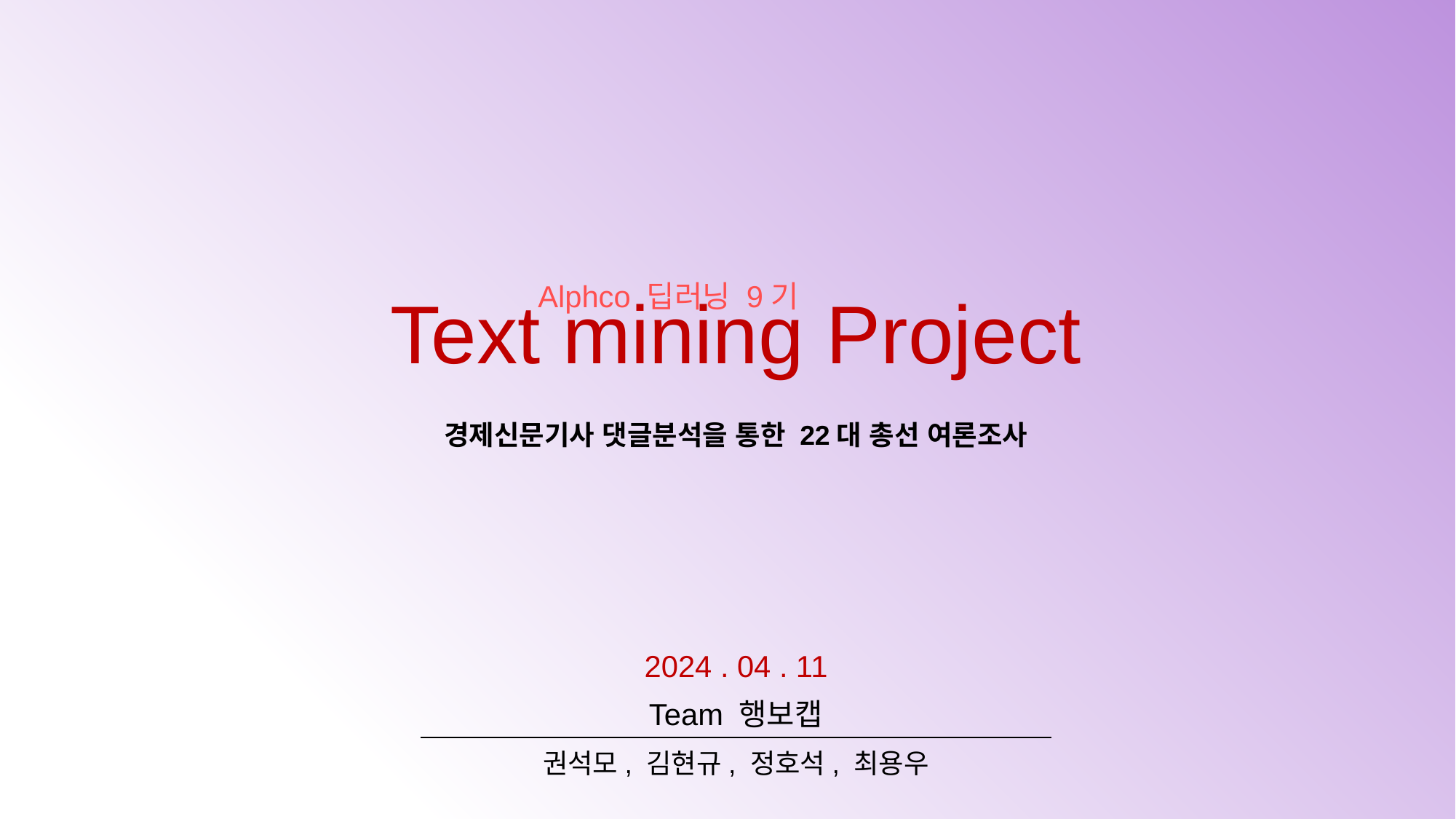

Alphco 딥러닝 9기
Text mining Project
경제신문기사 댓글분석을 통한 22대 총선 여론조사
2024 . 04 . 11
Team 행보캡
권석모, 김현규, 정호석, 최용우